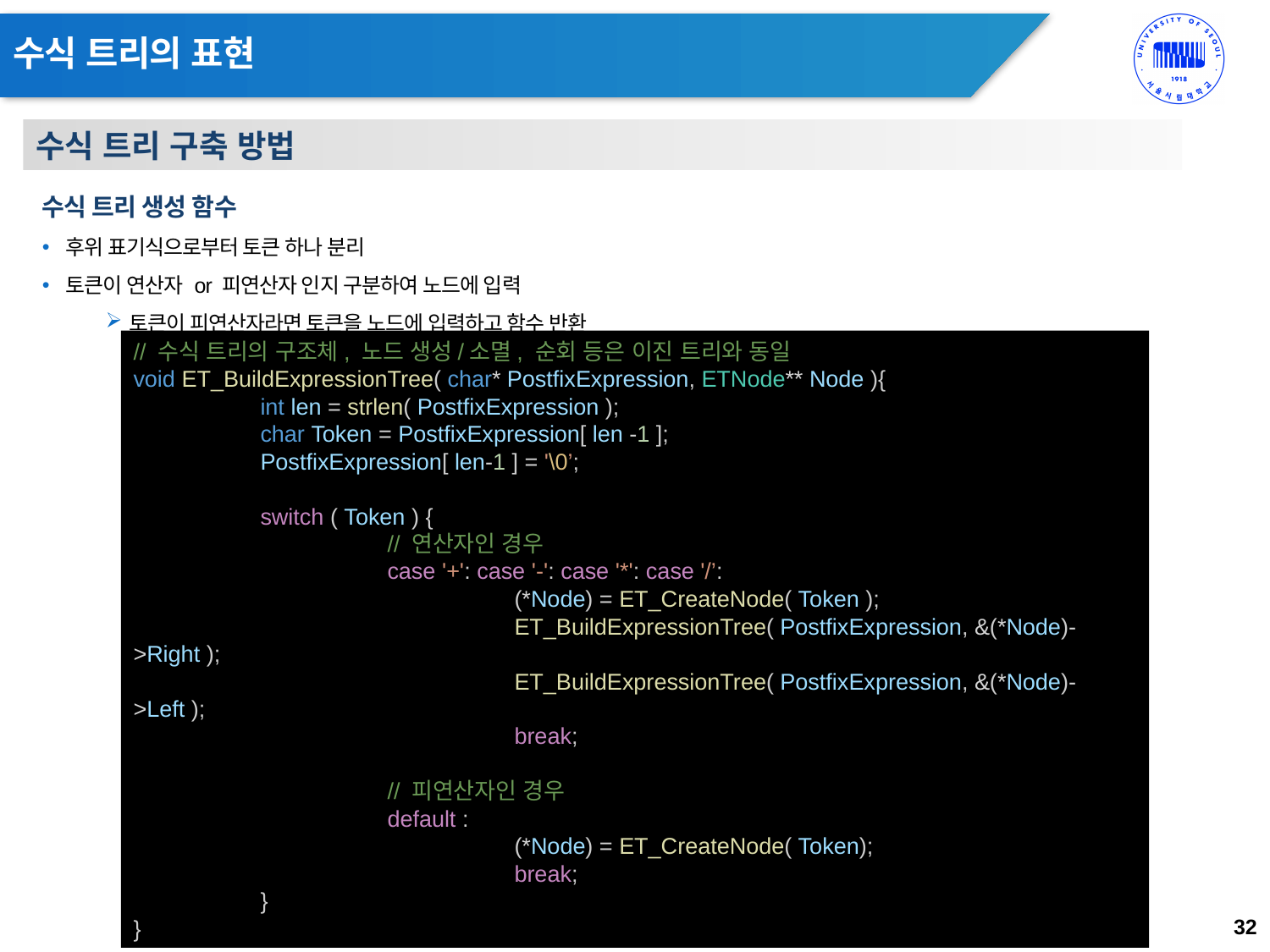

# 수식 트리의 표현
수식 트리 구축 방법
수식 트리 생성 함수
후위 표기식으로부터 토큰 하나 분리
토큰이 연산자 or 피연산자 인지 구분하여 노드에 입력
토큰이 피연산자라면 토큰을 노드에 입력하고 함수 반환
// 수식 트리의 구조체, 노드 생성/소멸, 순회 등은 이진 트리와 동일
void ET_BuildExpressionTree( char* PostfixExpression, ETNode** Node ){
	int len = strlen( PostfixExpression );
	char Token = PostfixExpression[ len -1 ];
	PostfixExpression[ len-1 ] = '\0’;
	switch ( Token ) {
		// 연산자인 경우
		case '+': case '-': case '*': case '/’:
			(*Node) = ET_CreateNode( Token );
			ET_BuildExpressionTree( PostfixExpression, &(*Node)->Right );
			ET_BuildExpressionTree( PostfixExpression, &(*Node)->Left );
			break;
		// 피연산자인 경우
		default :
			(*Node) = ET_CreateNode( Token);
			break;
	}
}
수식 트리의 토큰을 분리하는 코드
32